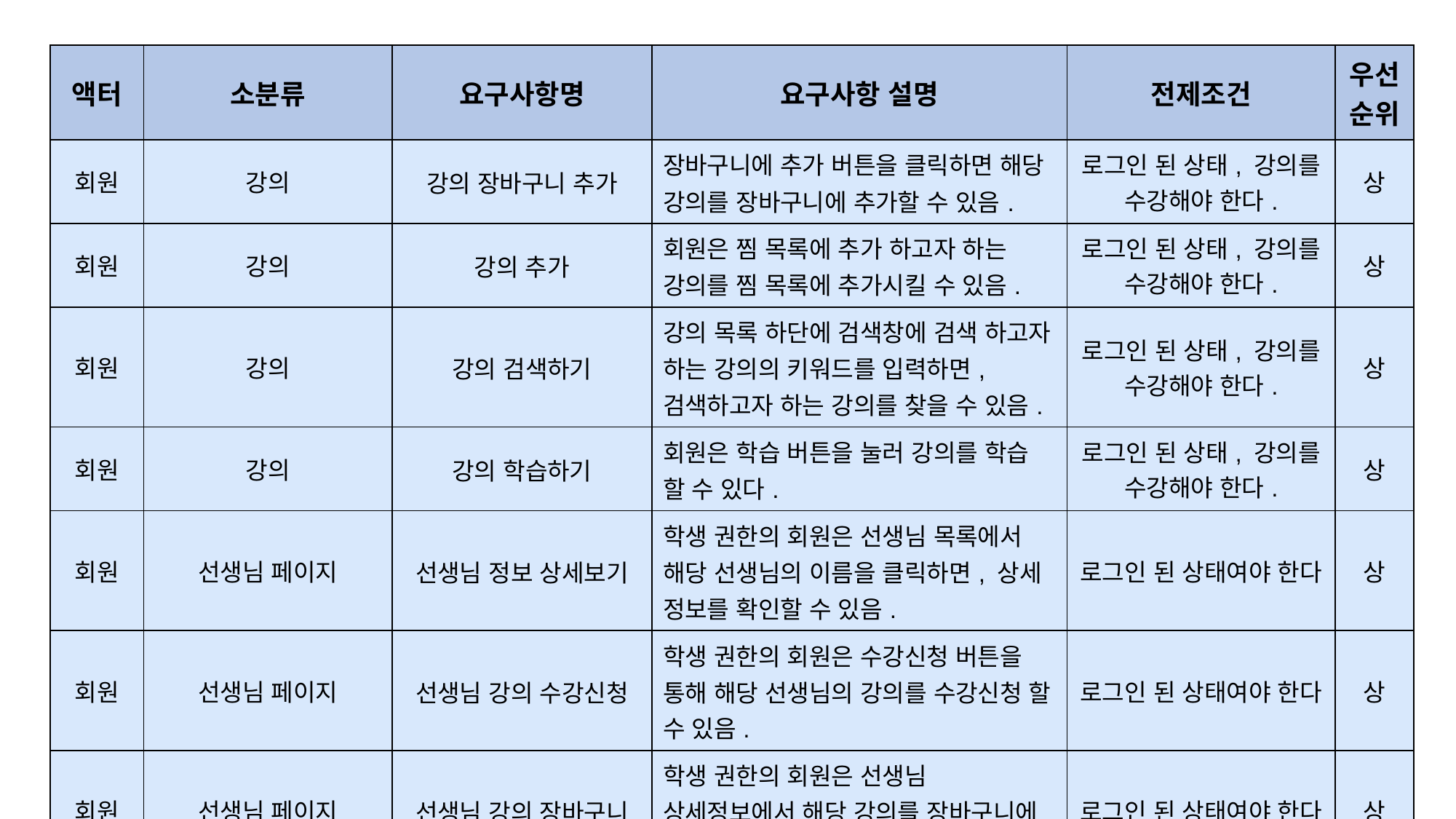

| 액터 | 소분류 | 요구사항명 | 요구사항 설명 | 전제조건 | 우선순위 |
| --- | --- | --- | --- | --- | --- |
| 회원 | 강의 | 강의 장바구니 추가 | 장바구니에 추가 버튼을 클릭하면 해당 강의를 장바구니에 추가할 수 있음. | 로그인 된 상태, 강의를 수강해야 한다. | 상 |
| 회원 | 강의 | 강의 추가 | 회원은 찜 목록에 추가 하고자 하는 강의를 찜 목록에 추가시킬 수 있음. | 로그인 된 상태, 강의를 수강해야 한다. | 상 |
| 회원 | 강의 | 강의 검색하기 | 강의 목록 하단에 검색창에 검색 하고자 하는 강의의 키워드를 입력하면, 검색하고자 하는 강의를 찾을 수 있음. | 로그인 된 상태, 강의를 수강해야 한다. | 상 |
| 회원 | 강의 | 강의 학습하기 | 회원은 학습 버튼을 눌러 강의를 학습 할 수 있다. | 로그인 된 상태, 강의를 수강해야 한다. | 상 |
| 회원 | 선생님 페이지 | 선생님 정보 상세보기 | 학생 권한의 회원은 선생님 목록에서 해당 선생님의 이름을 클릭하면, 상세 정보를 확인할 수 있음. | 로그인 된 상태여야 한다 | 상 |
| 회원 | 선생님 페이지 | 선생님 강의 수강신청 | 학생 권한의 회원은 수강신청 버튼을 통해 해당 선생님의 강의를 수강신청 할 수 있음. | 로그인 된 상태여야 한다 | 상 |
| 회원 | 선생님 페이지 | 선생님 강의 장바구니 | 학생 권한의 회원은 선생님 상세정보에서 해당 강의를 장바구니에 추가할 수 있음. | 로그인 된 상태여야 한다 | 상 |